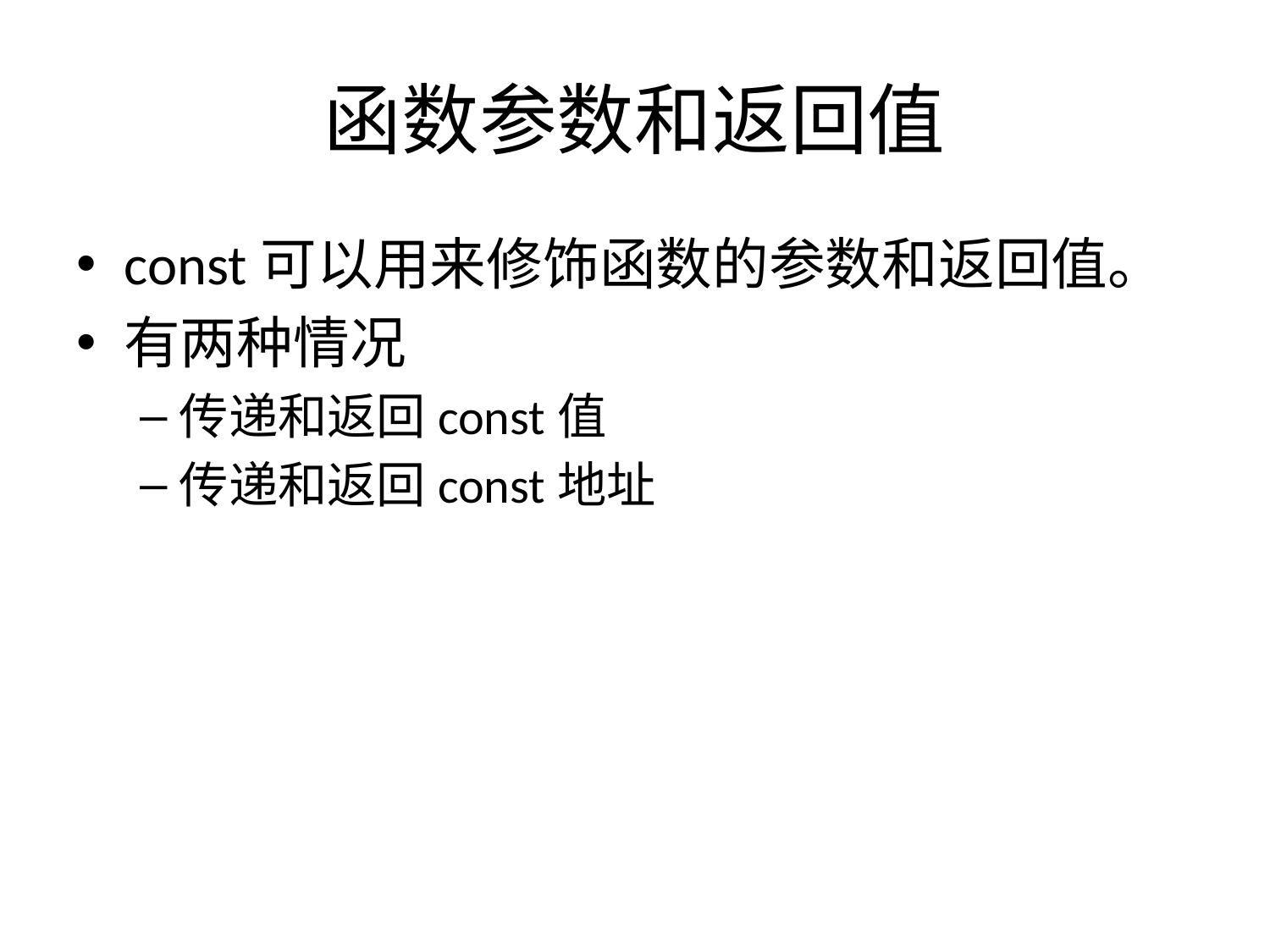

# 函数参数和返回值
const可以用来修饰函数的参数和返回值。
有两种情况
传递和返回const值
传递和返回const地址